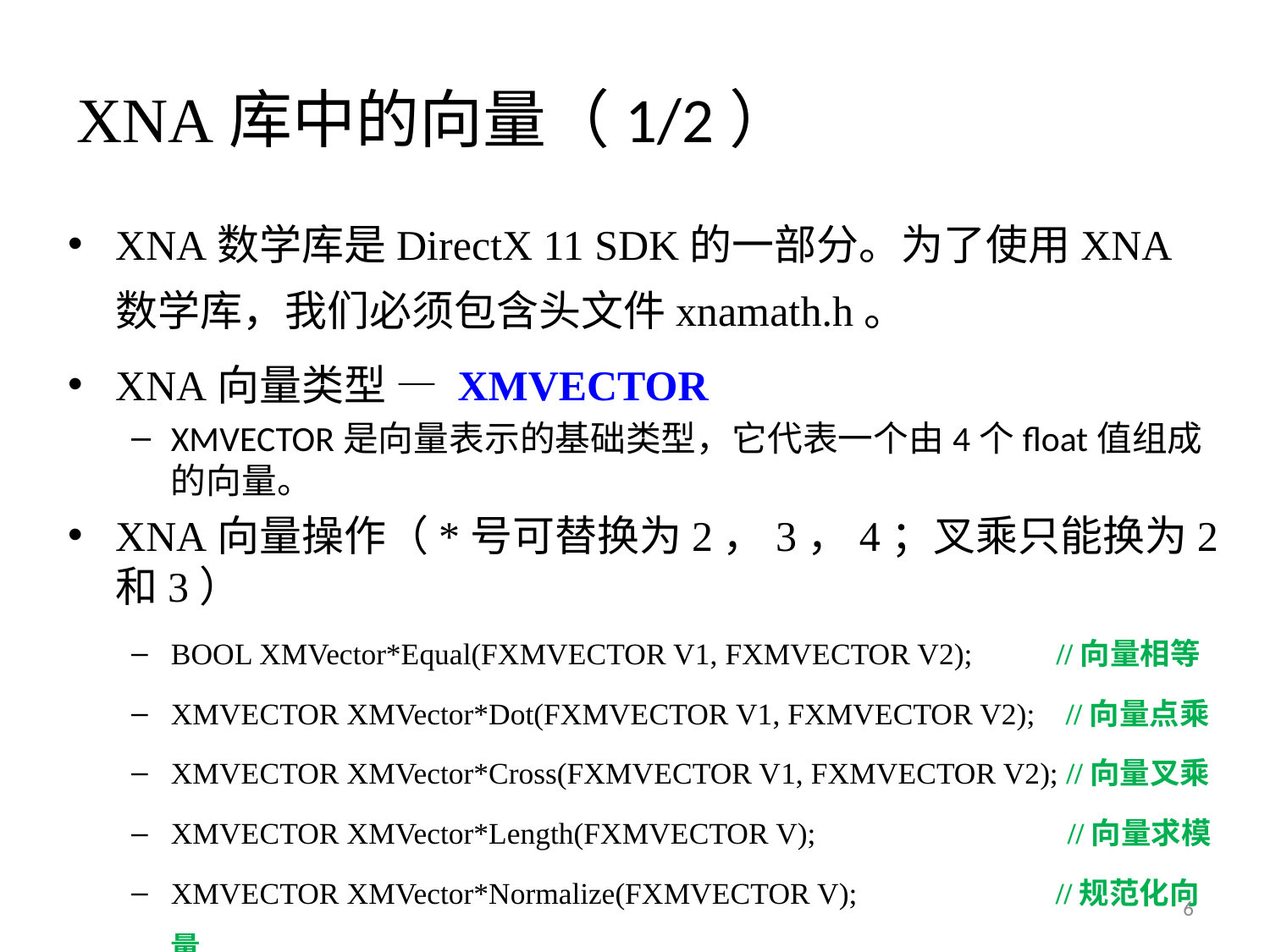

# XNA库中的向量（1/2）
XNA数学库是DirectX 11 SDK的一部分。为了使用XNA数学库，我们必须包含头文件xnamath.h。
XNA向量类型 — XMVECTOR
XMVECTOR是向量表示的基础类型，它代表一个由4个float值组成的向量。
XNA向量操作（*号可替换为2，3，4；叉乘只能换为2和3）
BOOL XMVector*Equal(FXMVECTOR V1, FXMVECTOR V2);           //向量相等
XMVECTOR XMVector*Dot(FXMVECTOR V1, FXMVECTOR V2);    //向量点乘
XMVECTOR XMVector*Cross(FXMVECTOR V1, FXMVECTOR V2); //向量叉乘
XMVECTOR XMVector*Length(FXMVECTOR V);                                 //向量求模
XMVECTOR XMVector*Normalize(FXMVECTOR V);                          //规范化向量

6